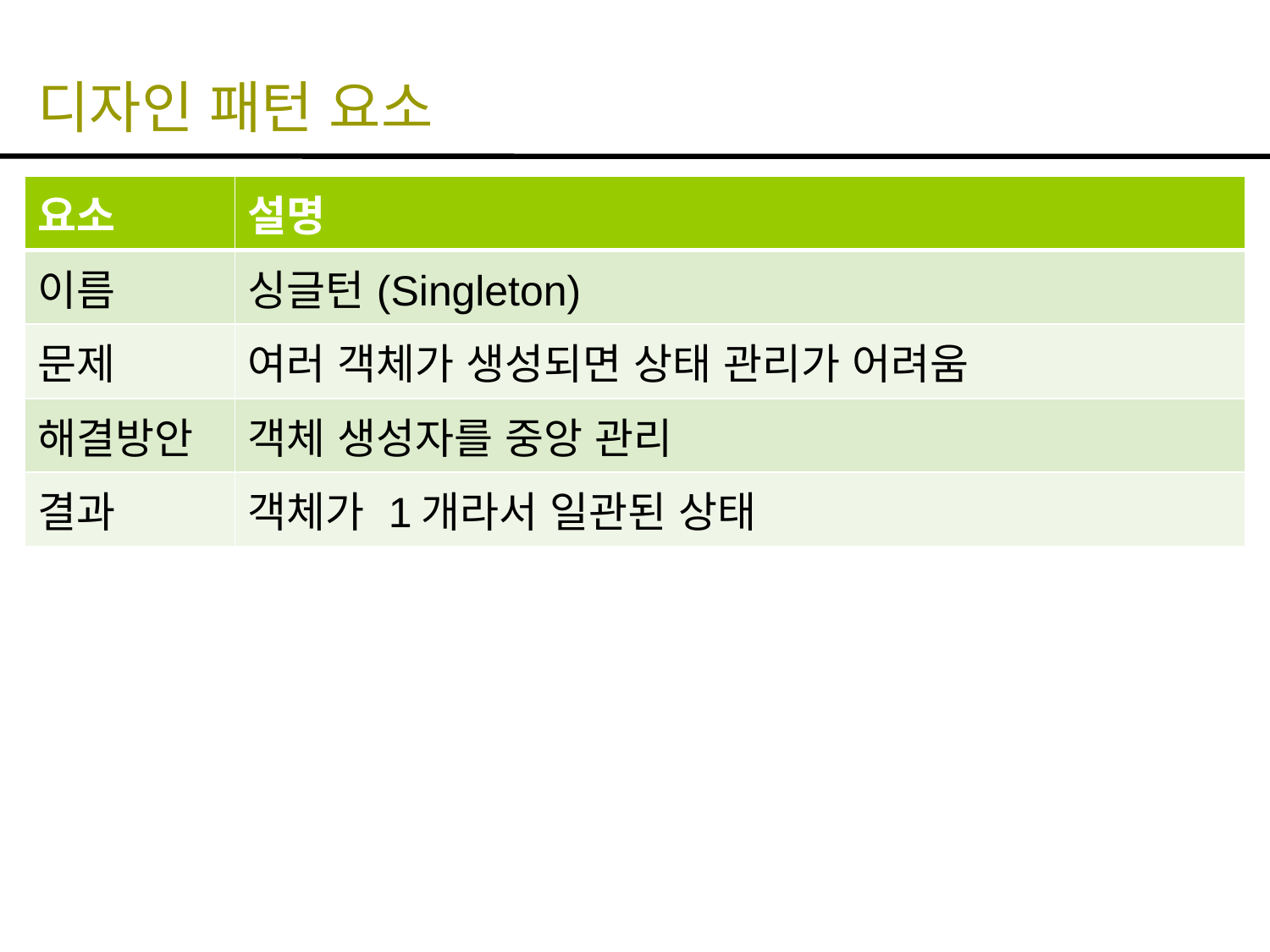

# 디자인 패턴 요소
| 요소 | 설명 |
| --- | --- |
| 이름 | 싱글턴(Singleton) |
| 문제 | 여러 객체가 생성되면 상태 관리가 어려움 |
| 해결방안 | 객체 생성자를 중앙 관리 |
| 결과 | 객체가 1개라서 일관된 상태 |